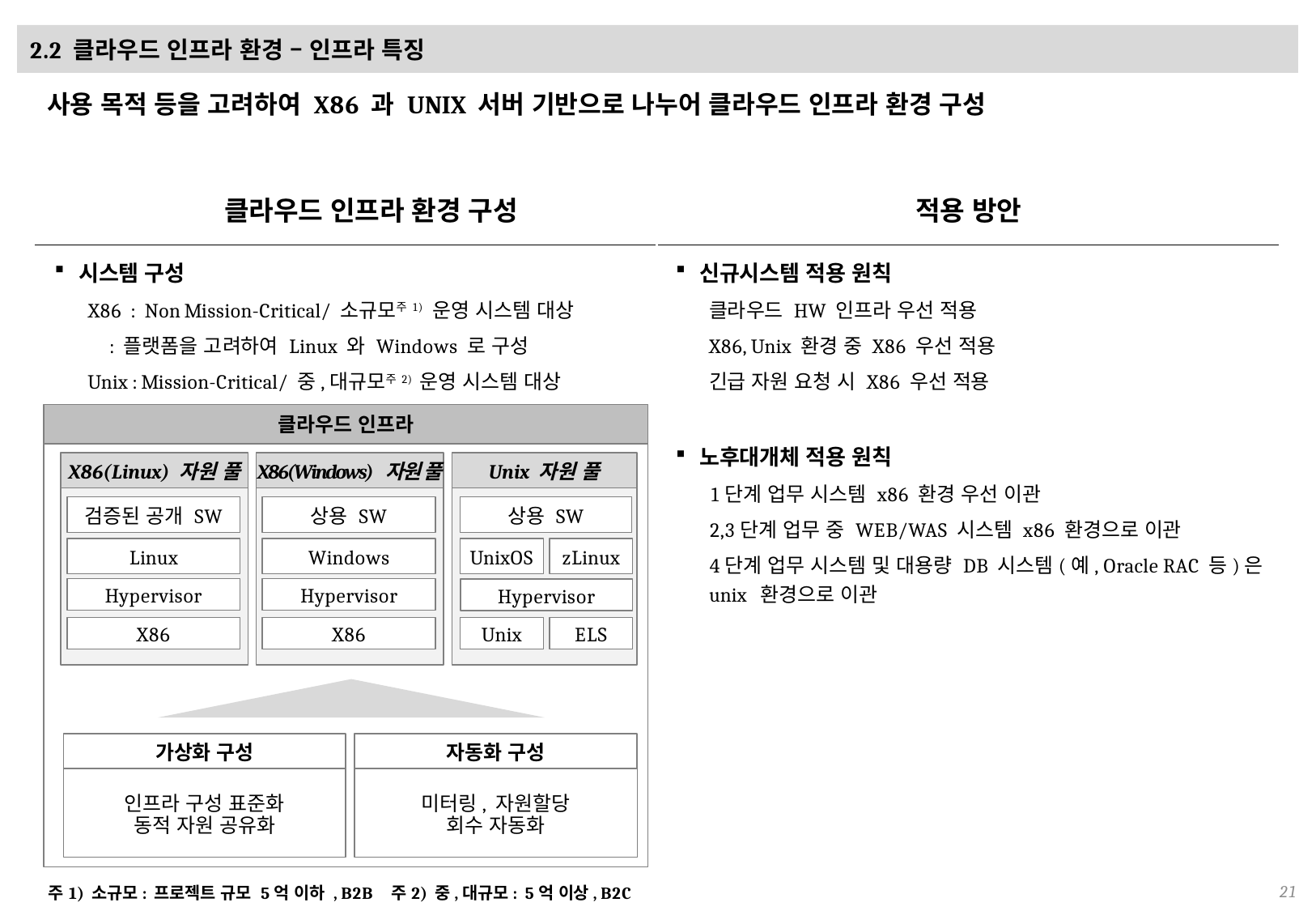

# 2.2 클라우드 인프라 환경 – 인프라 특징
사용 목적 등을 고려하여 X86 과 UNIX 서버 기반으로 나누어 클라우드 인프라 환경 구성
클라우드 인프라 환경 구성
적용 방안
시스템 구성
X86  :  Non Mission-Critical/ 소규모주1)  운영 시스템 대상
        : 플랫폼을 고려하여 Linux 와 Windows 로 구성
Unix : Mission-Critical/ 중,대규모주2) 운영 시스템 대상

신규시스템 적용 원칙
클라우드 HW 인프라 우선 적용
X86, Unix 환경 중 X86 우선 적용
긴급 자원 요청 시 X86 우선 적용

클라우드 인프라

X86(Linux) 자원 풀
X86(Windows)  자원 풀
Unix 자원 풀

검증된 공개 SW
상용 SW
상용 SW
Linux
Windows
UnixOS
zLinux
Hypervisor
Hypervisor
Hypervisor
X86
X86
Unix
ELS

가상화 구성
자동화 구성
인프라 구성 표준화
동적 자원 공유화
미터링, 자원할당
회수 자동화
노후대개체 적용 원칙
1단계 업무 시스템 x86 환경 우선 이관
2,3단계 업무 중 WEB/WAS 시스템 x86 환경으로 이관
4단계 업무 시스템 및 대용량 DB 시스템(예, Oracle RAC 등)은 unix  환경으로 이관
주1) 소규모: 프로젝트 규모 5억 이하 , B2B    주2) 중,대규모:  5억 이상, B2C